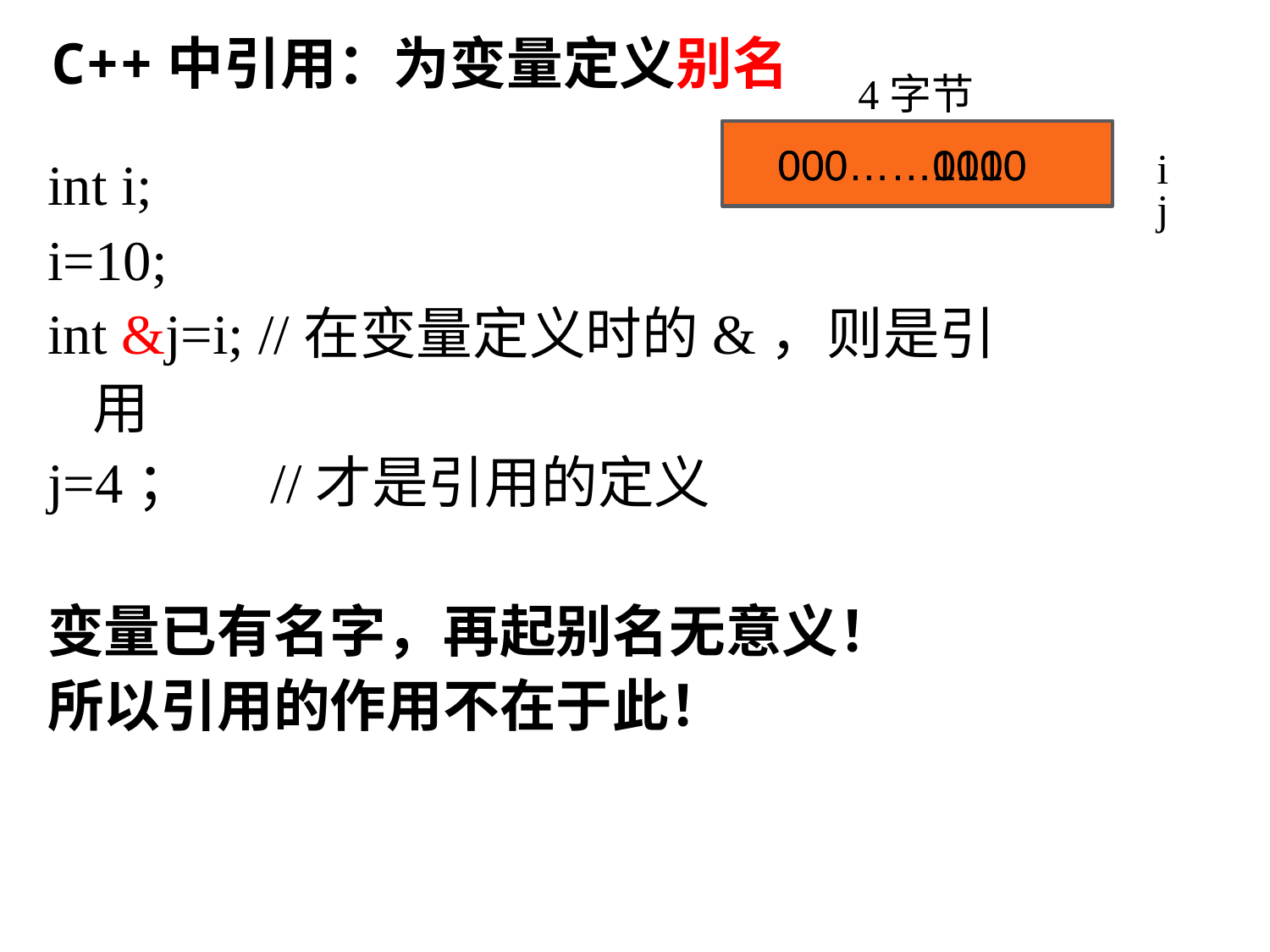

# C++中引用：为变量定义别名
4字节

i
000……0100
000……1010
int i;
i=10;
int &j=i; //在变量定义时的&，则是引用
j=4；     //才是引用的定义

变量已有名字，再起别名无意义！
所以引用的作用不在于此！
j